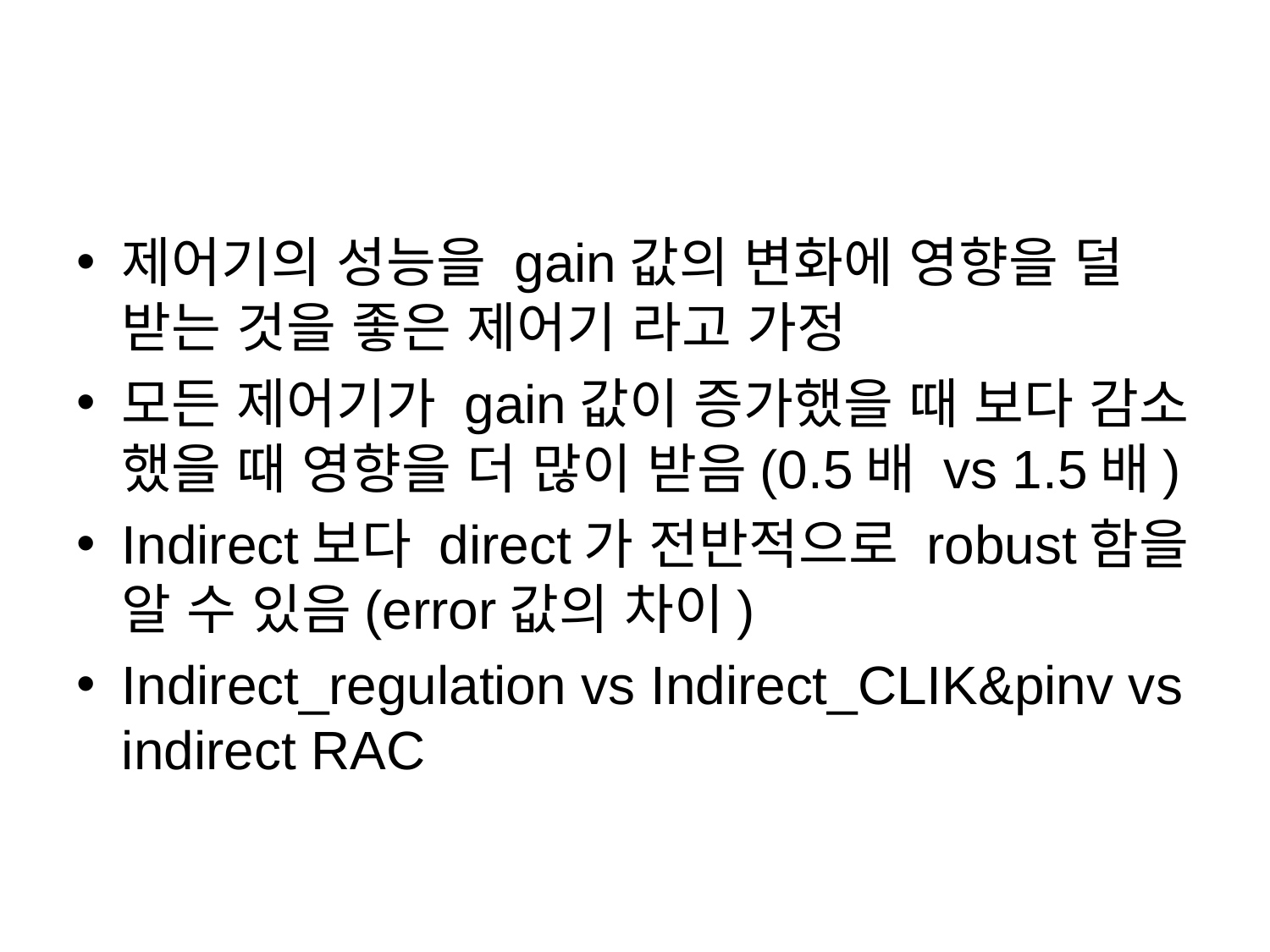

#
제어기의 성능을 gain값의 변화에 영향을 덜 받는 것을 좋은 제어기 라고 가정
모든 제어기가 gain값이 증가했을 때 보다 감소 했을 때 영향을 더 많이 받음(0.5배 vs 1.5배)
Indirect보다 direct가 전반적으로 robust함을 알 수 있음(error값의 차이)
Indirect_regulation vs Indirect_CLIK&pinv vs indirect RAC